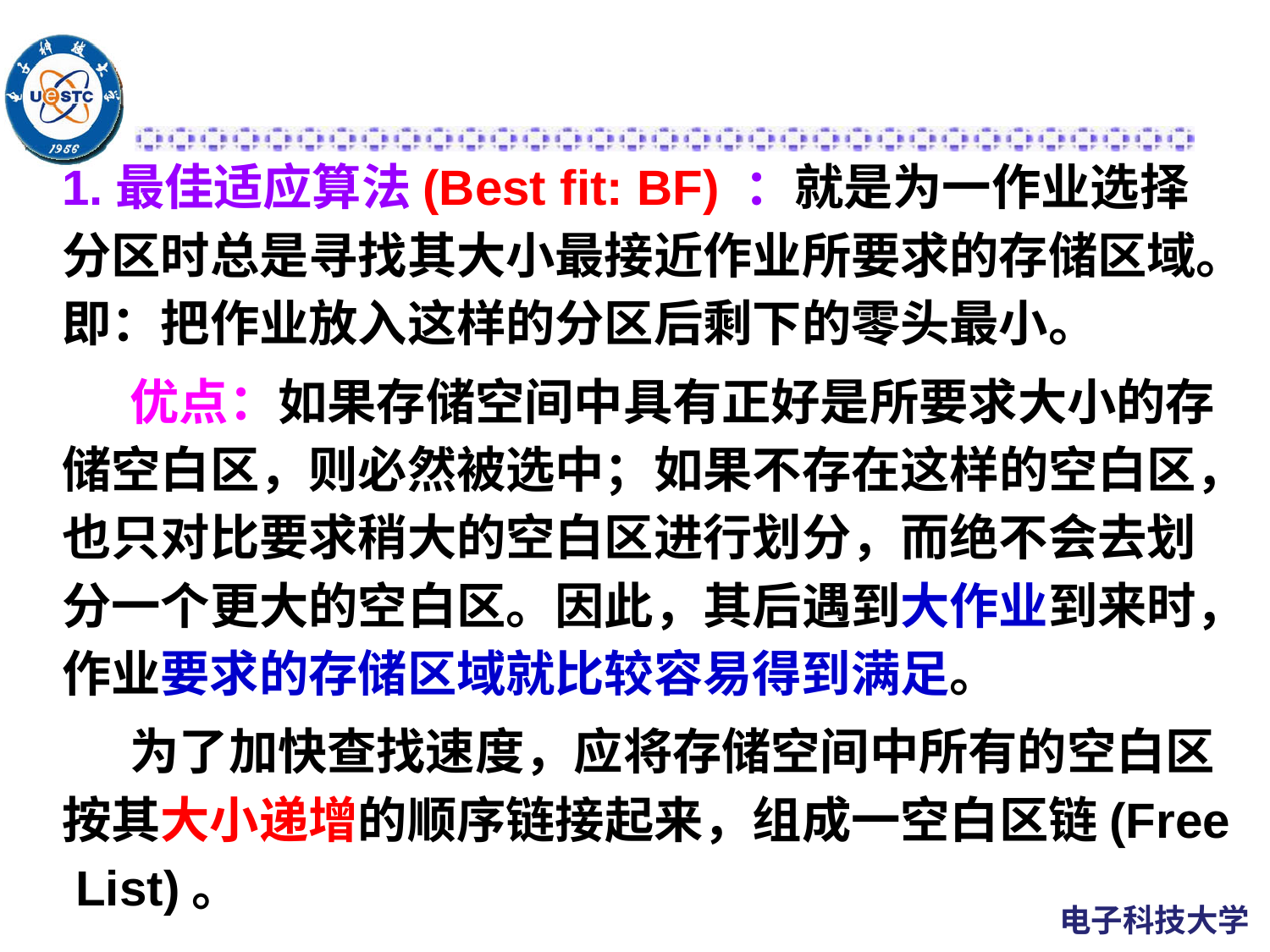

1.最佳适应算法(Best fit: BF) ：就是为一作业选择分区时总是寻找其大小最接近作业所要求的存储区域。即：把作业放入这样的分区后剩下的零头最小。
     优点：如果存储空间中具有正好是所要求大小的存储空白区，则必然被选中；如果不存在这样的空白区，也只对比要求稍大的空白区进行划分，而绝不会去划分一个更大的空白区。因此，其后遇到大作业到来时，作业要求的存储区域就比较容易得到满足。
     为了加快查找速度，应将存储空间中所有的空白区按其大小递增的顺序链接起来，组成一空白区链(Free  List)。